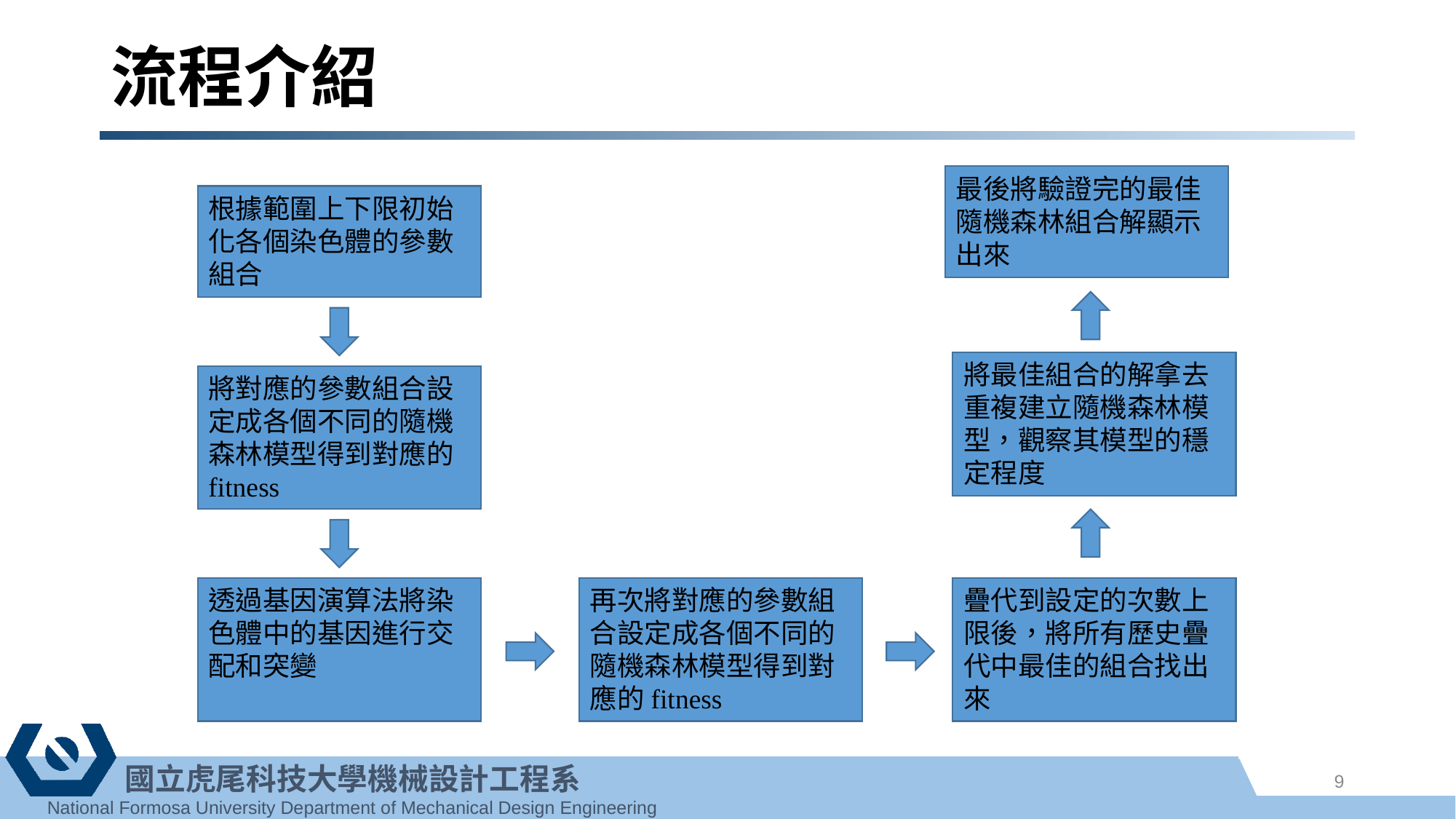

# 流程介紹
最後將驗證完的最佳隨機森林組合解顯示出來

根據範圍上下限初始化各個染色體的參數組合

將最佳組合的解拿去重複建立隨機森林模型，觀察其模型的穩定程度

將對應的參數組合設定成各個不同的隨機森林模型得到對應的fitness

透過基因演算法將染色體中的基因進行交配和突變

疊代到設定的次數上限後，將所有歷史疊代中最佳的組合找出來

再次將對應的參數組合設定成各個不同的隨機森林模型得到對應的fitness

9